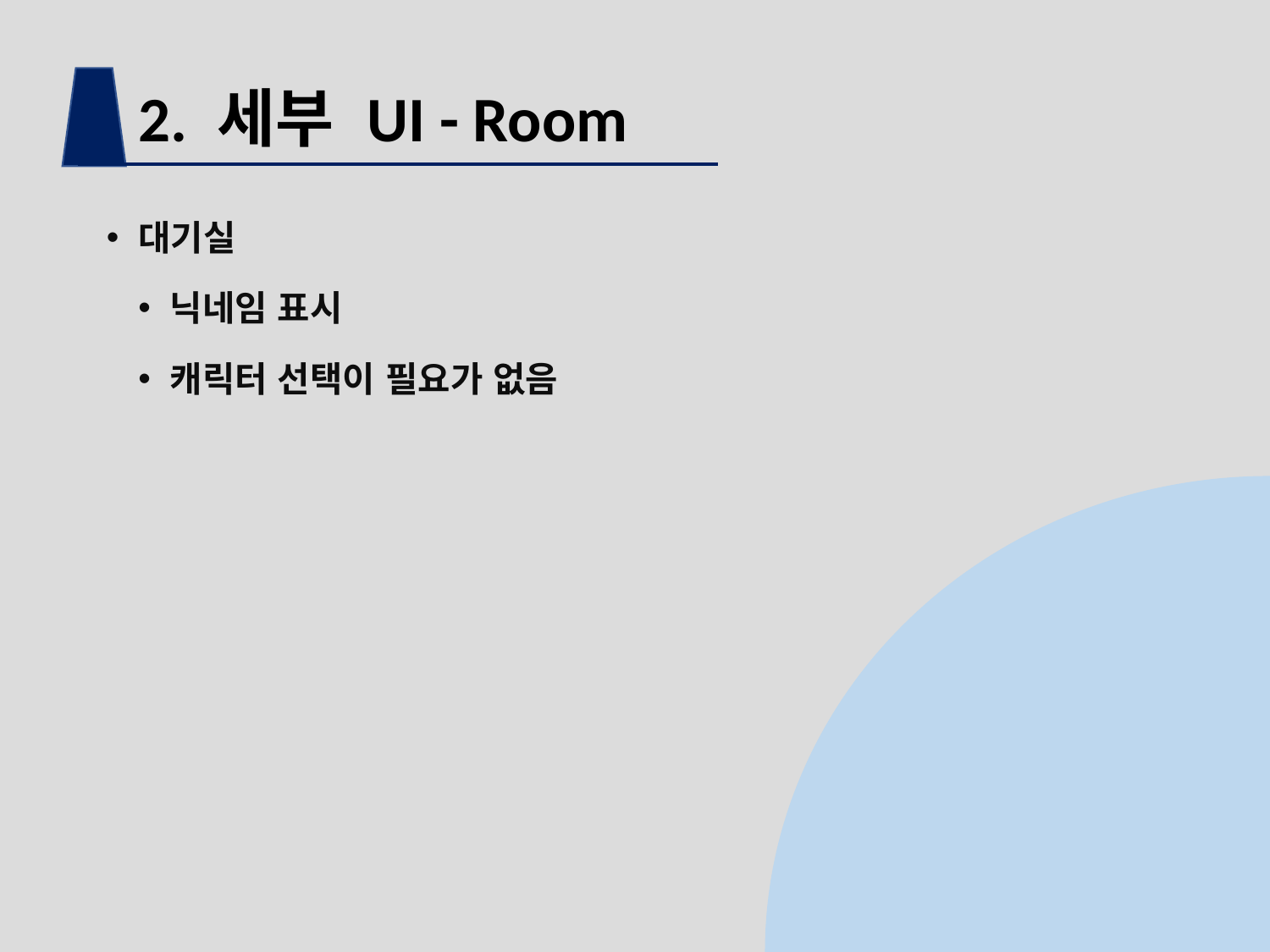

#
2. 세부 UI - Room
대기실
닉네임 표시
캐릭터 선택이 필요가 없음